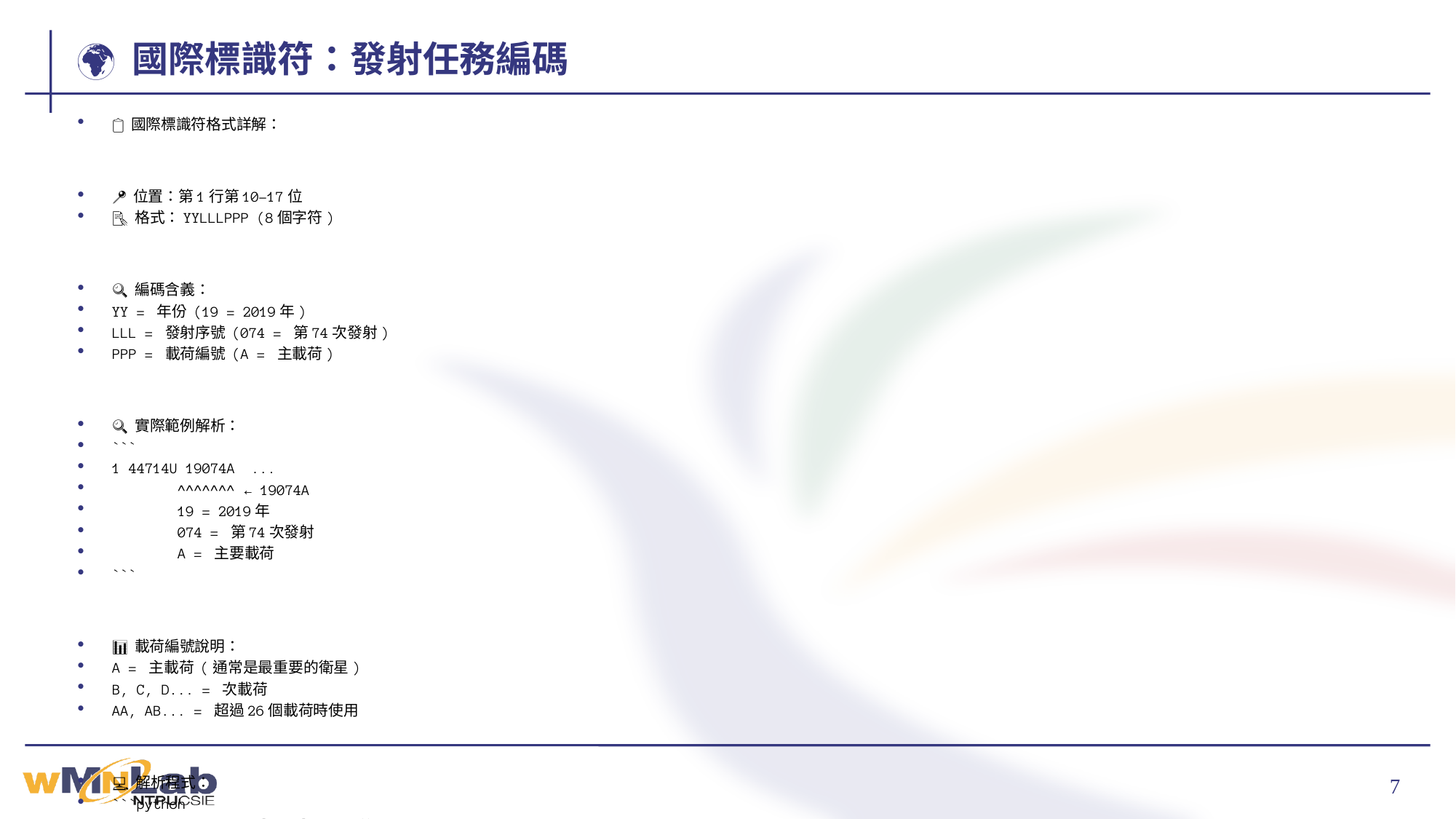

# 🌍 國際標識符：發射任務編碼
📋 國際標識符格式詳解：

📍 位置：第1行第10-17位
📝 格式：YYLLLPPP (8個字符)

🔍 編碼含義：
YY = 年份 (19 = 2019年)
LLL = 發射序號 (074 = 第74次發射)
PPP = 載荷編號 (A = 主載荷)

🔍 實際範例解析：
```
1 44714U 19074A  ...
        ^^^^^^^ ← 19074A
        19 = 2019年
        074 = 第74次發射
        A = 主要載荷
```

📊 載荷編號說明：
A = 主載荷 (通常是最重要的衛星)
B, C, D... = 次載荷
AA, AB... = 超過26個載荷時使用

💻 解析程式：
```python
designator = line1[9:17].strip()
year = int(designator[:2])
launch_num = int(designator[2:5])
payload = designator[5:]
```